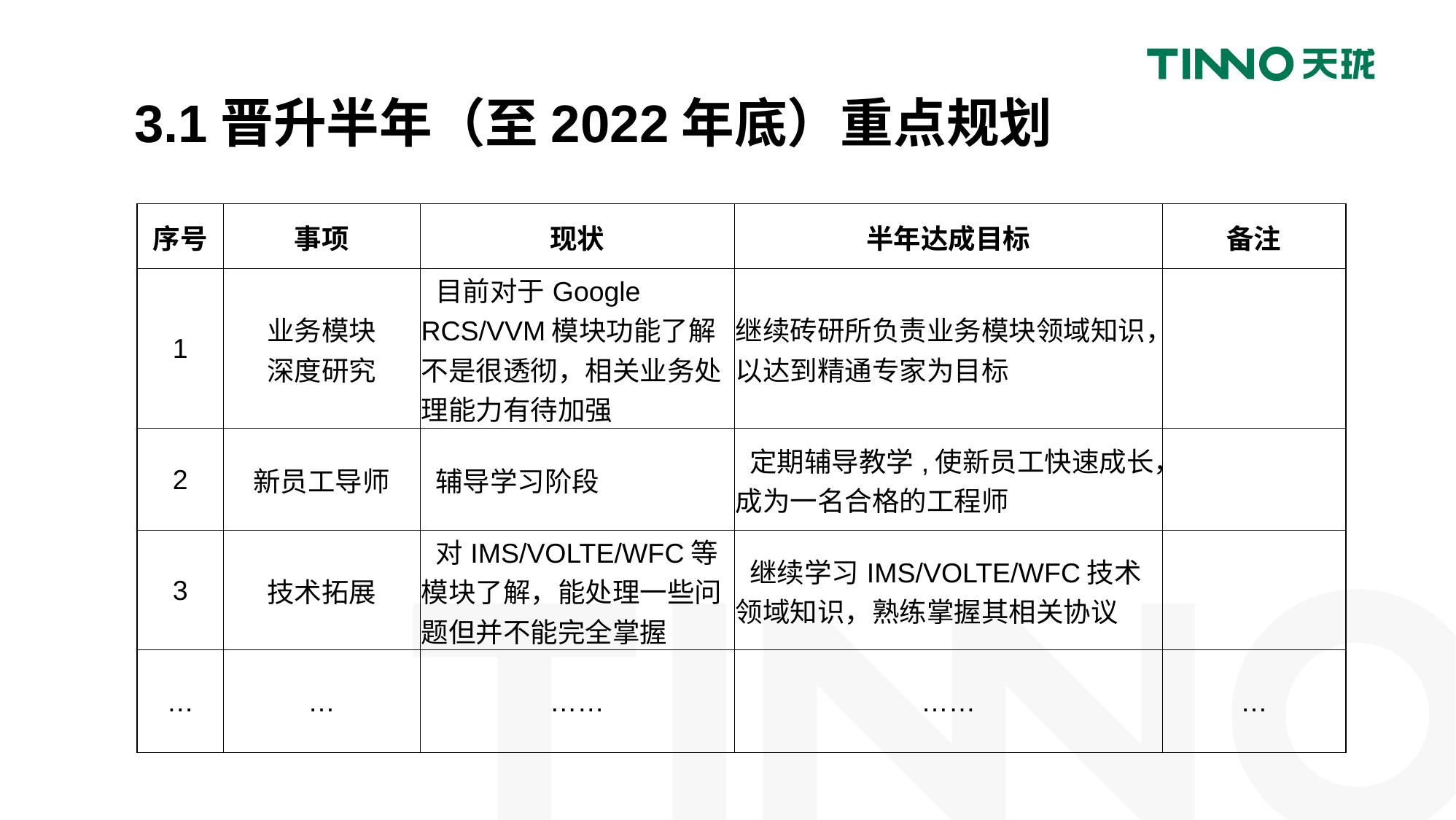

# 3.1晋升半年（至2022年底）重点规划
| 序号 | 事项 | 现状 | 半年达成目标 | 备注 |
| --- | --- | --- | --- | --- |
| 1 | 业务模块 深度研究 | 目前对于Google RCS/VVM模块功能了解不是很透彻，相关业务处理能力有待加强 | 继续砖研所负责业务模块领域知识，以达到精通专家为目标 |  |
| 2 | 新员工导师 | 辅导学习阶段 | 定期辅导教学,使新员工快速成长，成为一名合格的工程师 |  |
| 3 | 技术拓展 | 对IMS/VOLTE/WFC等模块了解，能处理一些问题但并不能完全掌握 | 继续学习IMS/VOLTE/WFC技术领域知识，熟练掌握其相关协议 |  |
| … | … | …… | …… | … |